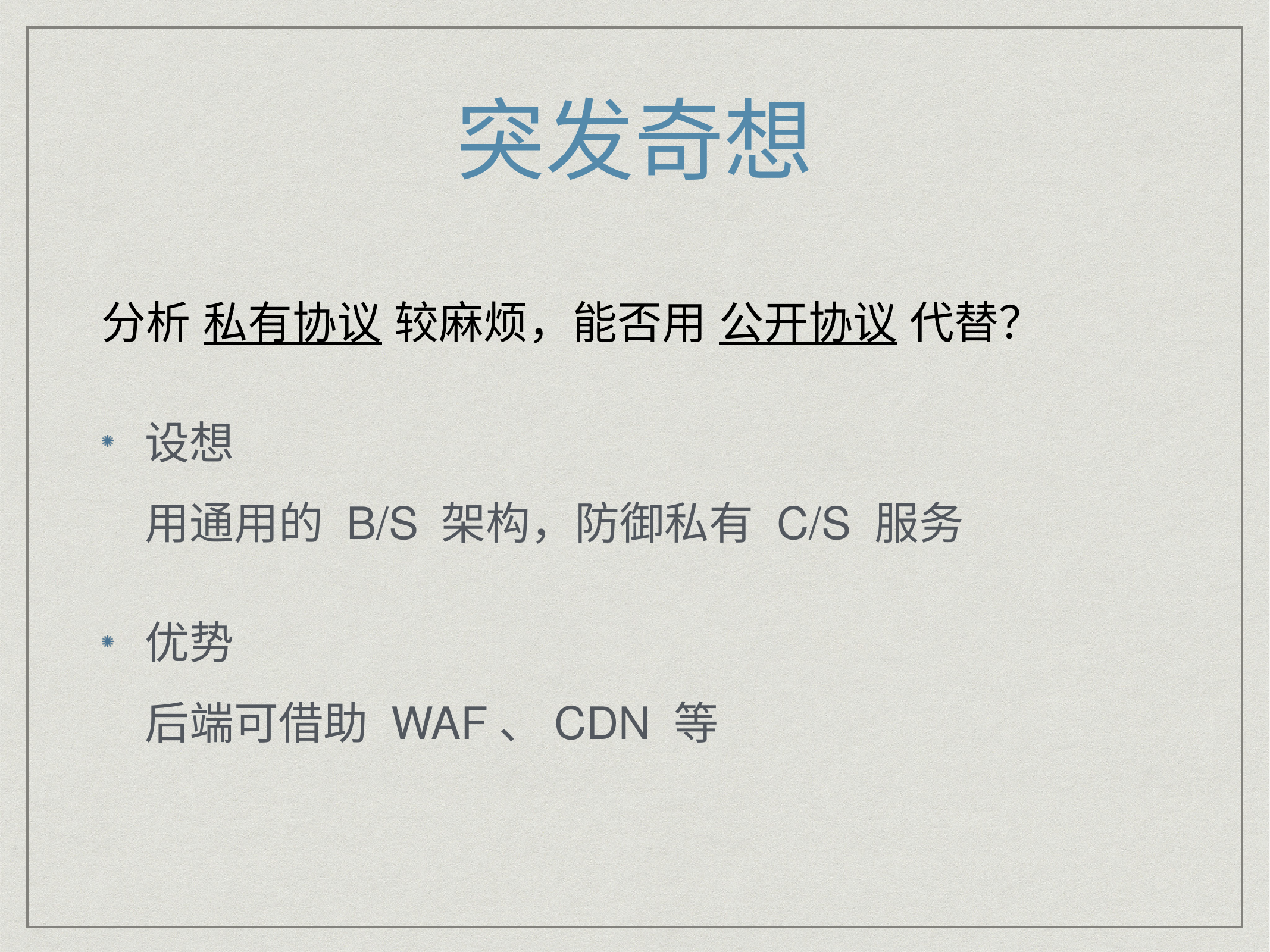

# 突发奇想
分析 私有协议 较麻烦，能否用 公开协议 代替？
设想
用通用的 B/S 架构，防御私有 C/S 服务
优势
后端可借助 WAF、CDN 等